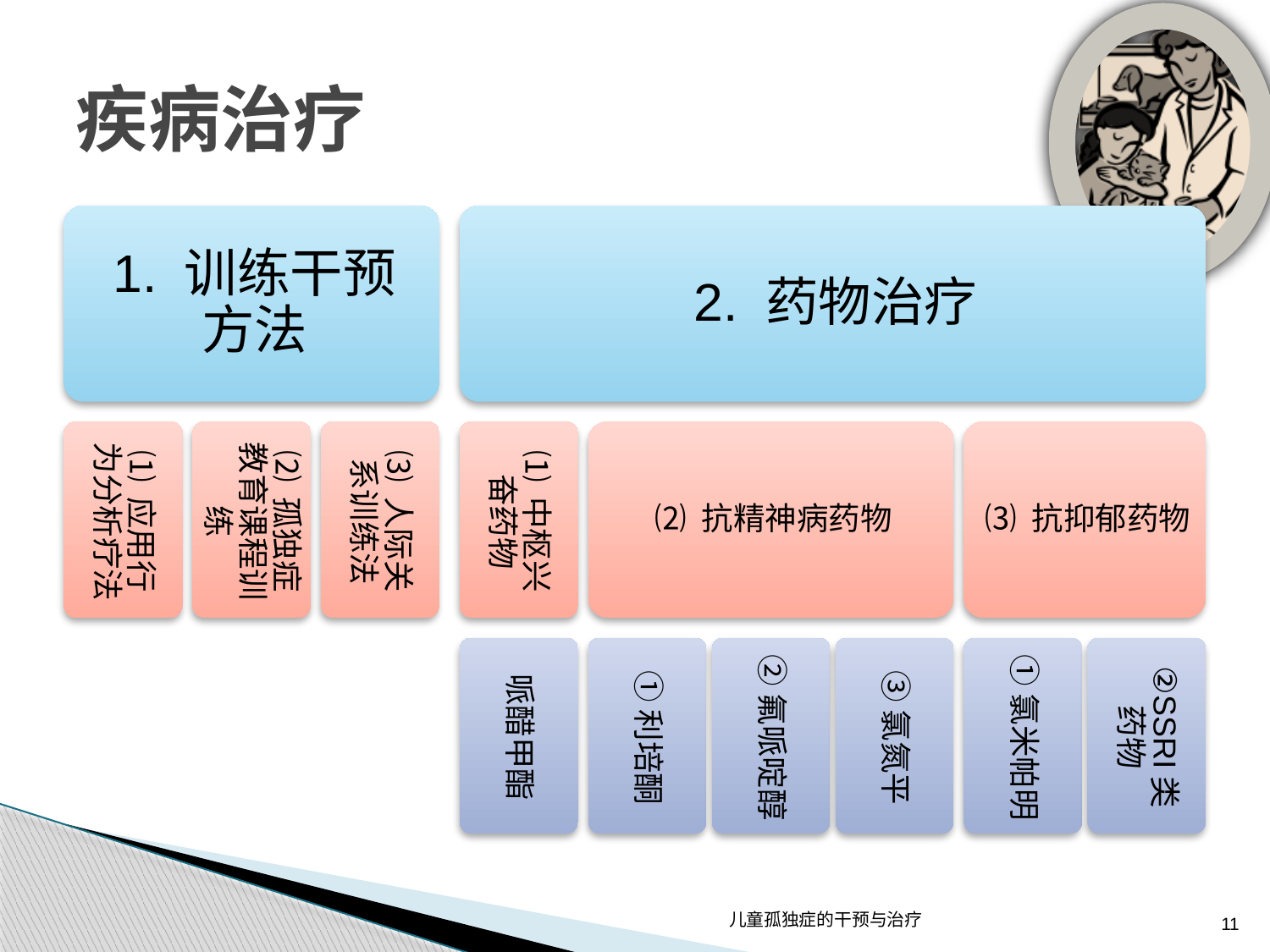

# 疾病治疗
1. 训练干预方法
⑴ 应用行为分析疗法
⑵ 孤独症教育课程训练
⑶ 人际关系训练法
2. 药物治疗
⑴ 中枢兴奋药物
哌醋甲酯
⑵ 抗精神病药物
①利培酮
②氟哌啶醇
③氯氮平
⑶ 抗抑郁药物
①氯米帕明
②SSRI类药物
儿童孤独症的干预与治疗
11